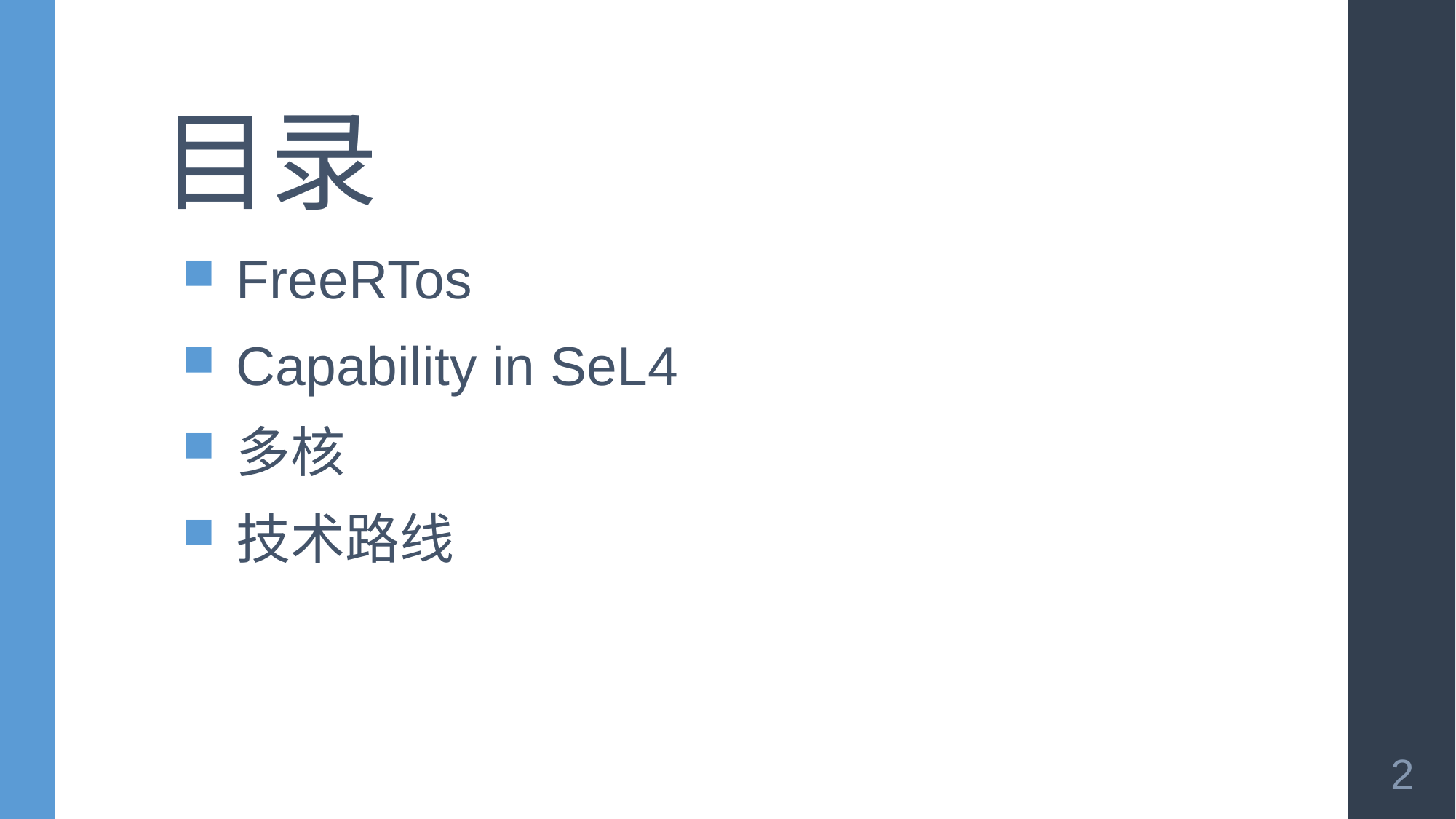

# 目录
FreeRTos
Capability in SeL4
多核
技术路线

2